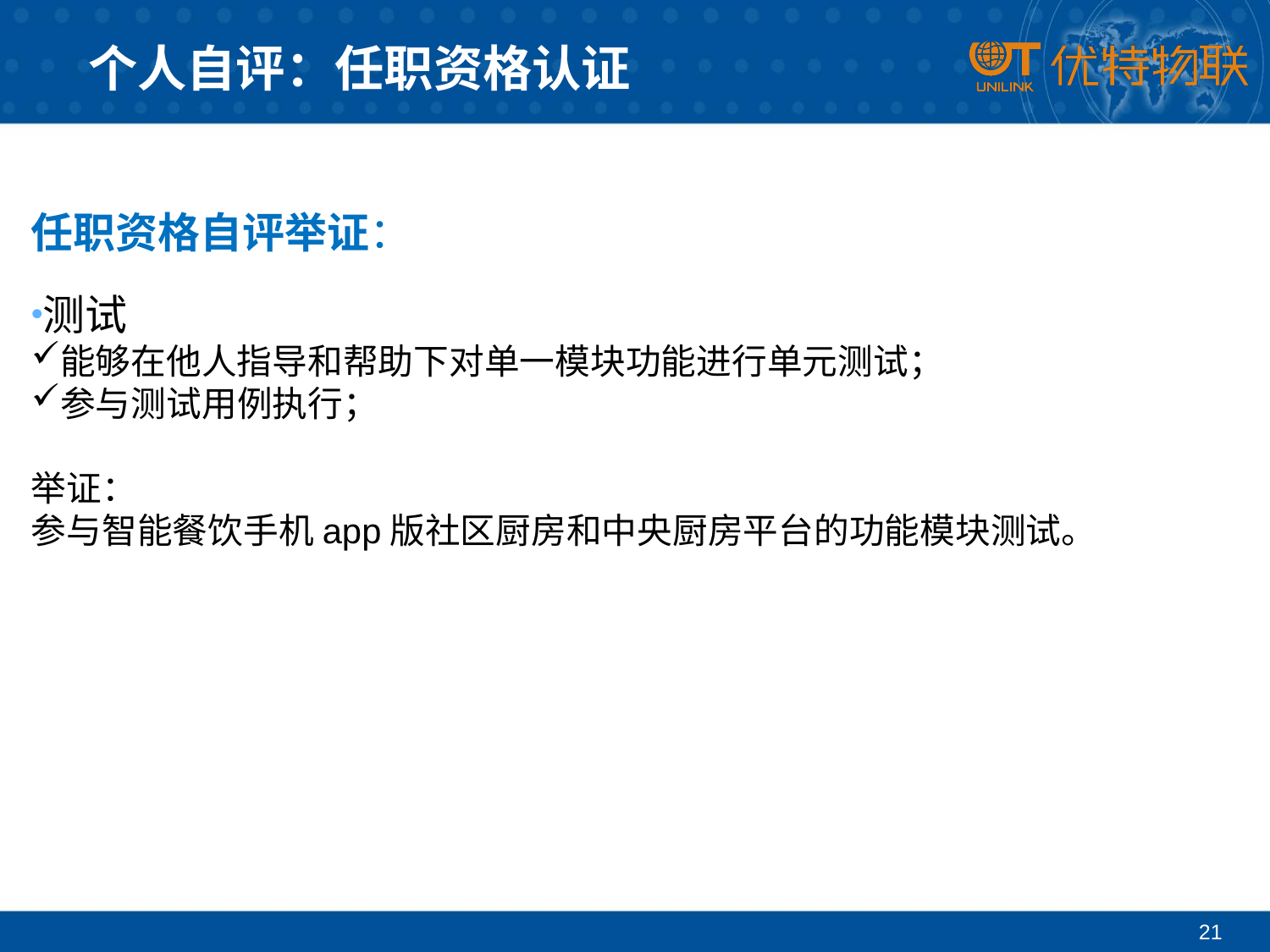

# 个人自评：任职资格认证
任职资格自评举证：
测试
能够在他人指导和帮助下对单一模块功能进行单元测试；
参与测试用例执行；

举证：
参与智能餐饮手机app版社区厨房和中央厨房平台的功能模块测试。
21